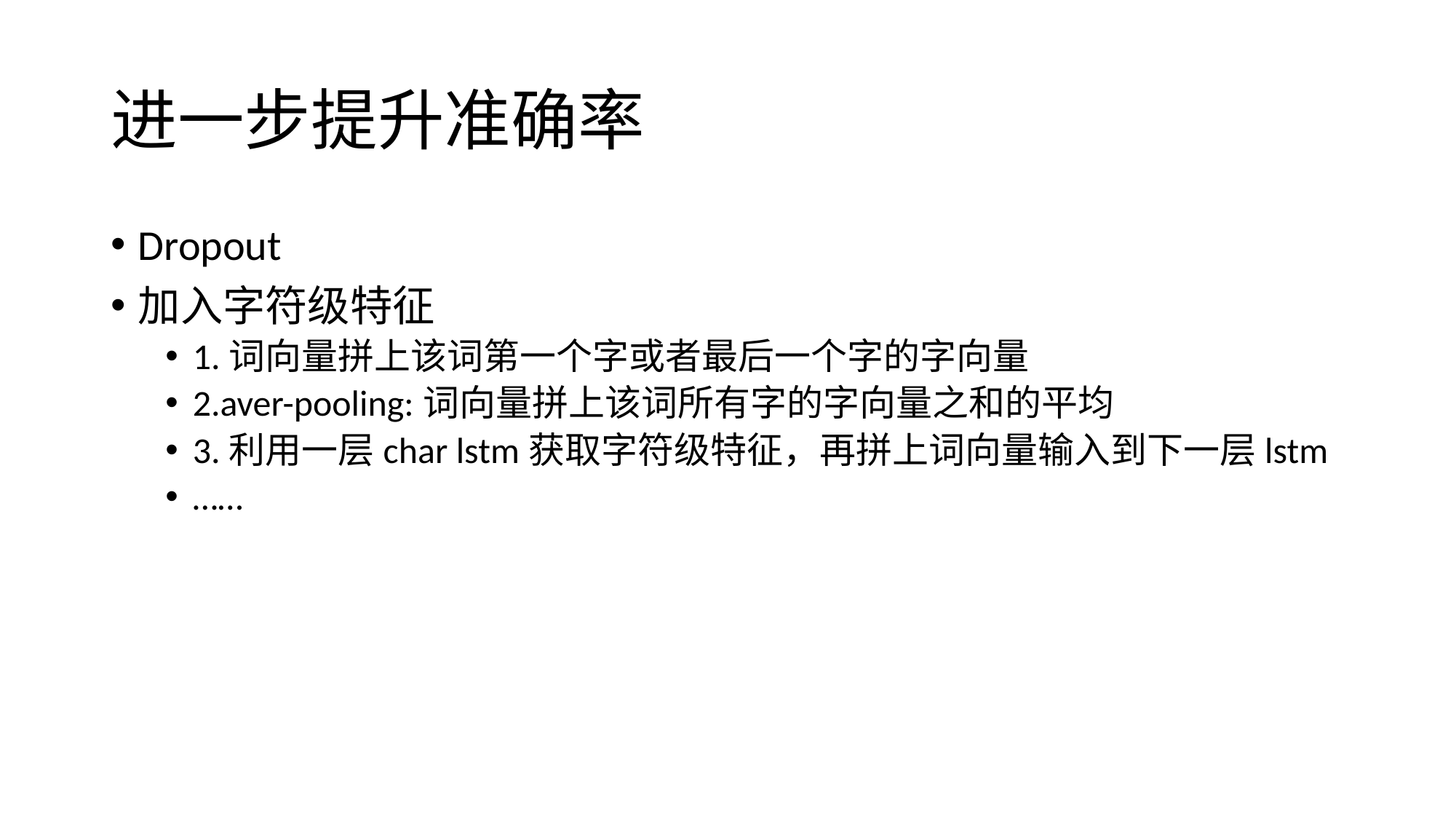

# 进一步提升准确率
Dropout
加入字符级特征
1.词向量拼上该词第一个字或者最后一个字的字向量
2.aver-pooling:词向量拼上该词所有字的字向量之和的平均
3.利用一层char lstm获取字符级特征，再拼上词向量输入到下一层lstm
……